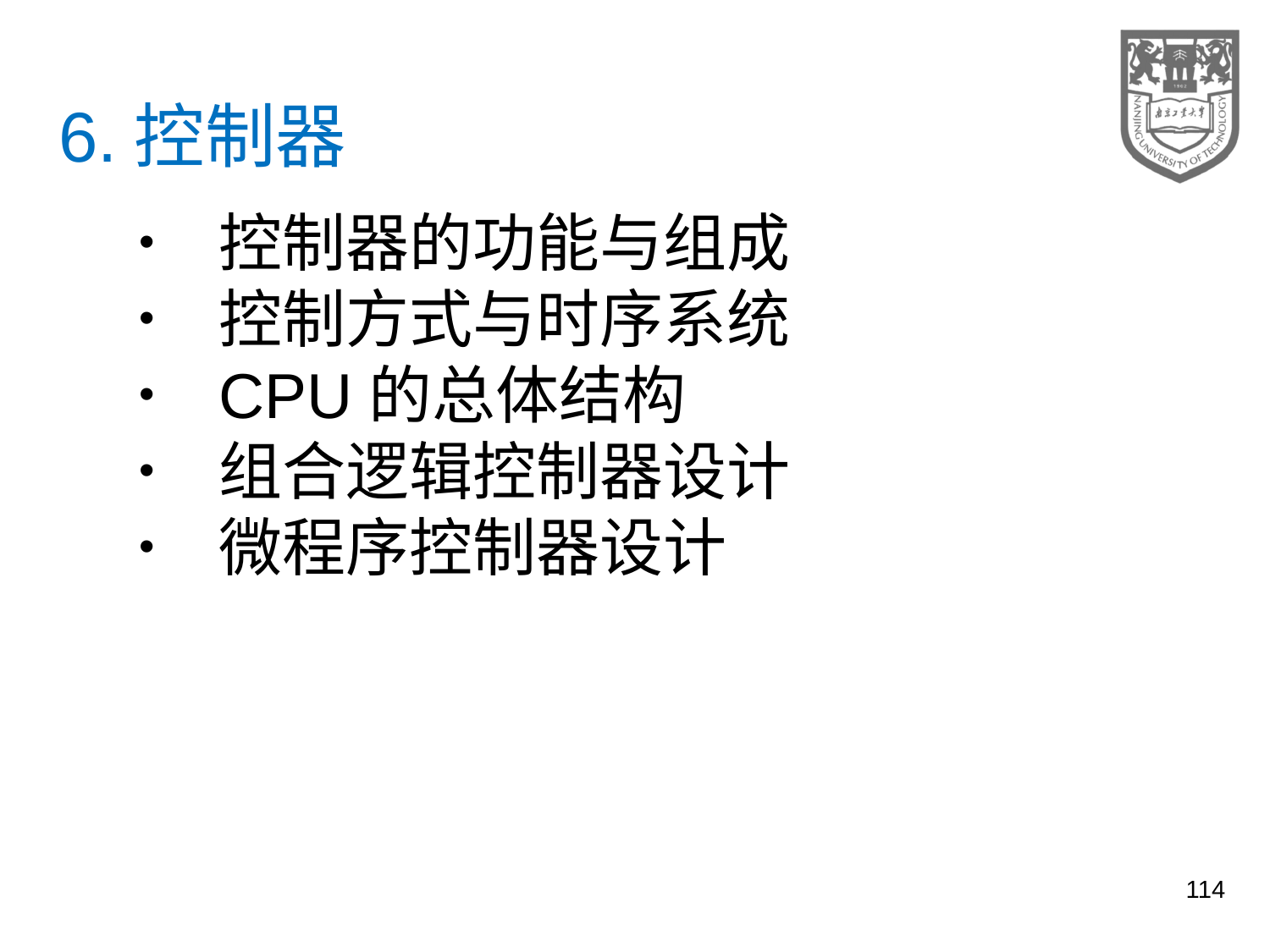

# 6.控制器
控制器的功能与组成
控制方式与时序系统
CPU的总体结构
组合逻辑控制器设计
微程序控制器设计
114